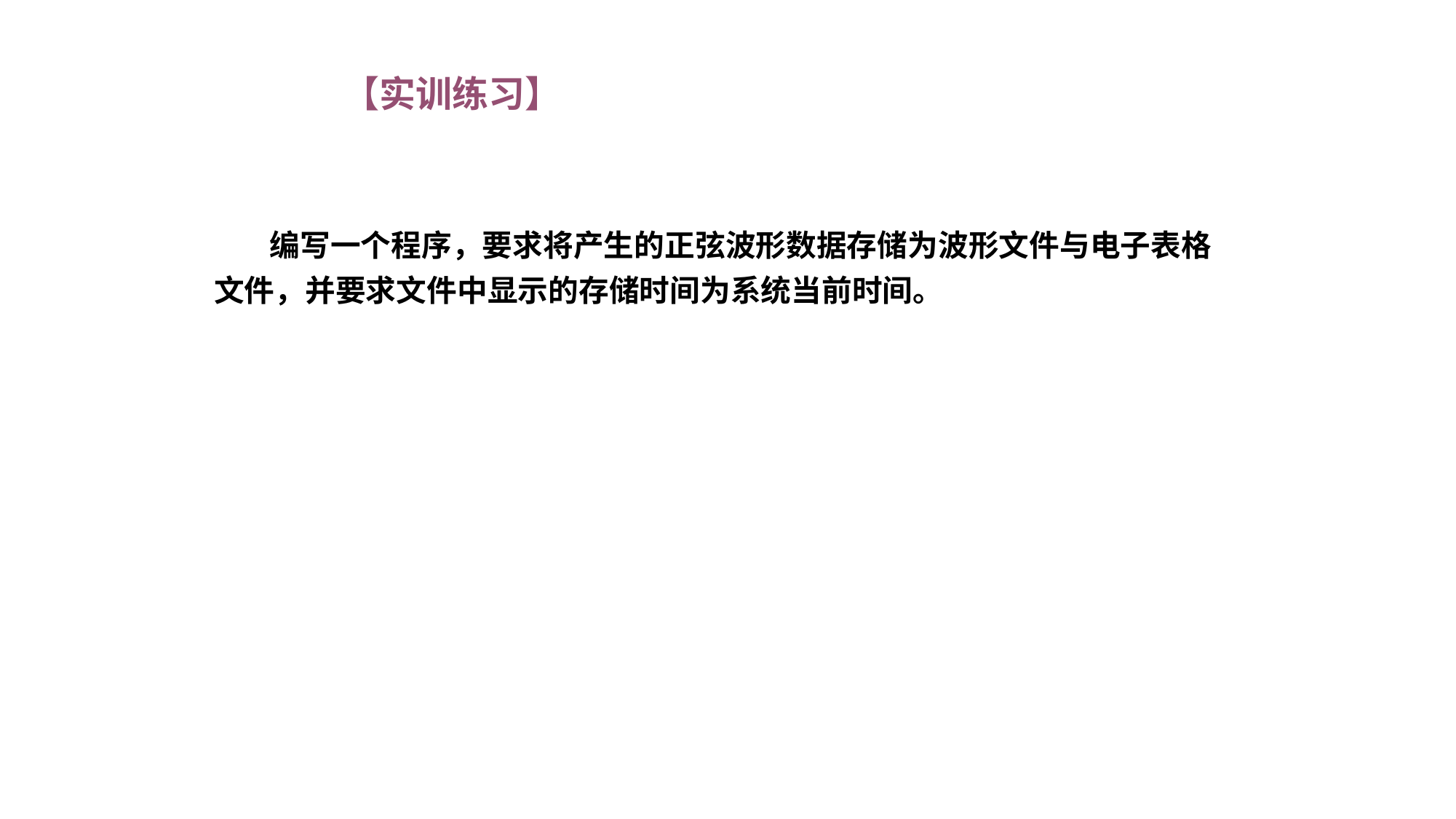

【实训练习】
       编写一个程序，要求将产生的正弦波形数据存储为波形文件与电子表格文件，并要求文件中显示的存储时间为系统当前时间。